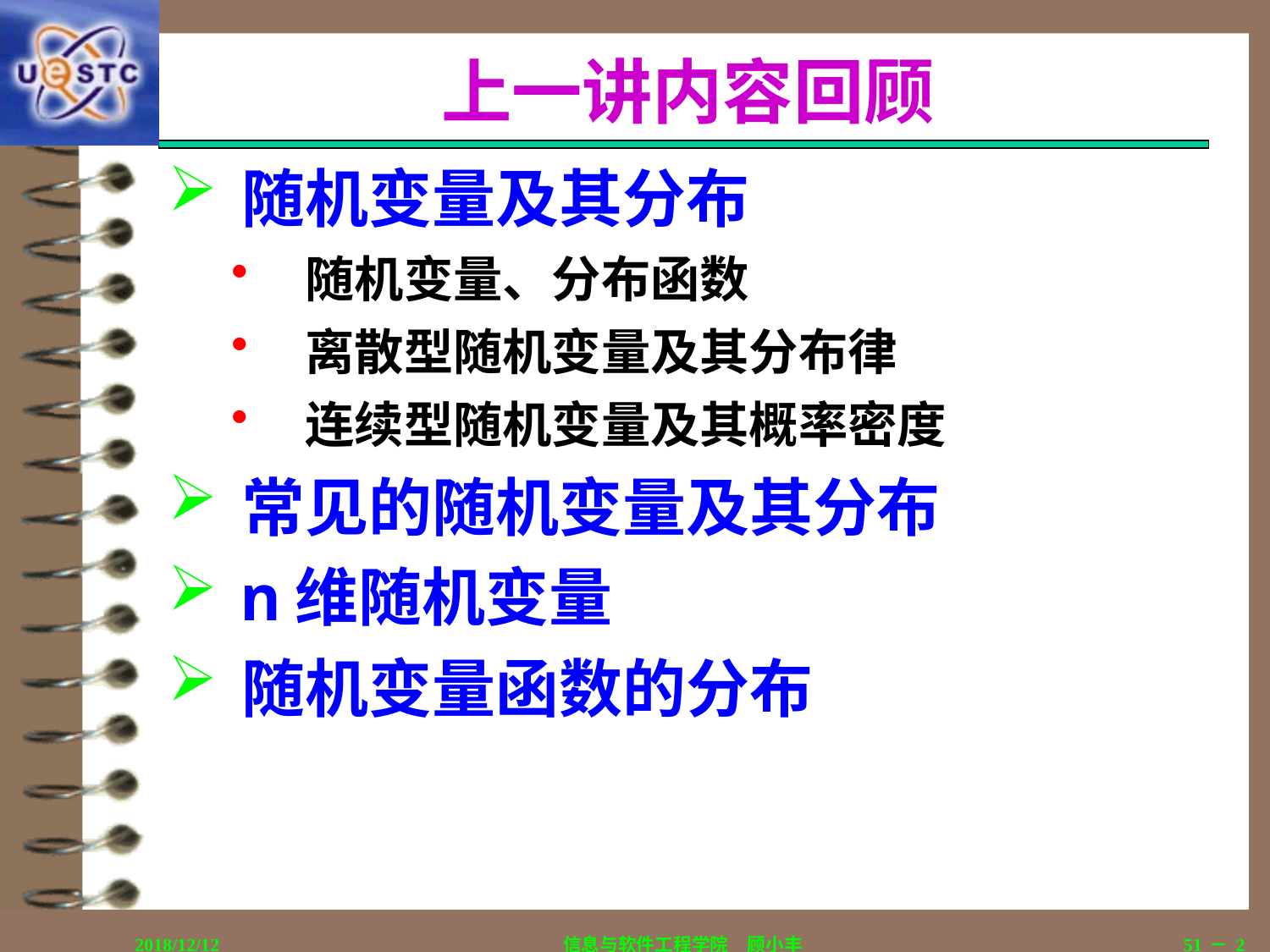

# 上一讲内容回顾
随机变量及其分布
随机变量、分布函数
离散型随机变量及其分布律
连续型随机变量及其概率密度
常见的随机变量及其分布
n维随机变量
随机变量函数的分布
2018/12/12
信息与软件工程学院　顾小丰
51－2